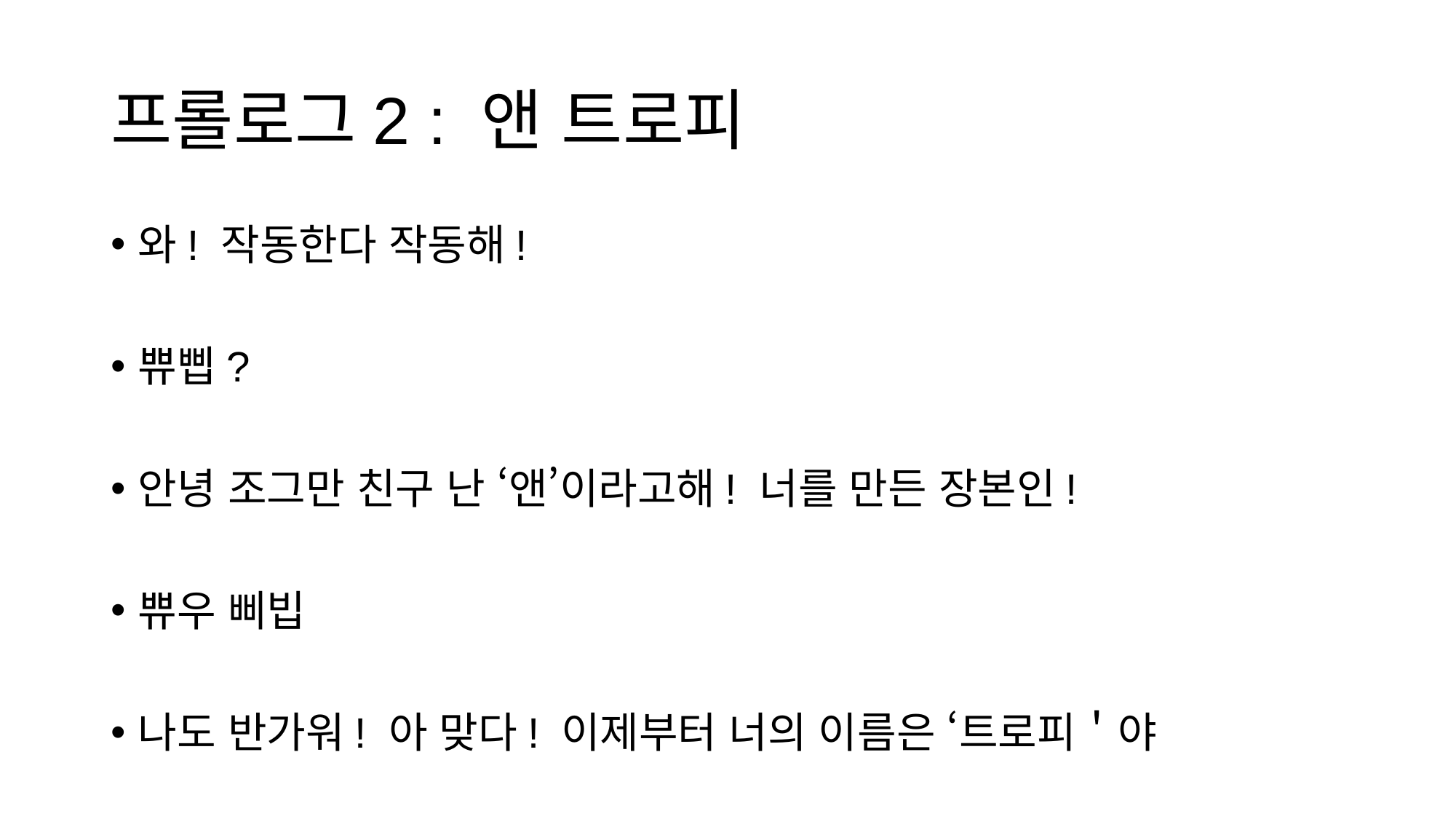

# 프롤로그2 : 앤 트로피
와! 작동한다 작동해!

쀼삡?

안녕 조그만 친구 난 ‘앤’이라고해! 너를 만든 장본인!

쀼우 삐빕

나도 반가워! 아 맞다! 이제부터 너의 이름은 ‘트로피＇야